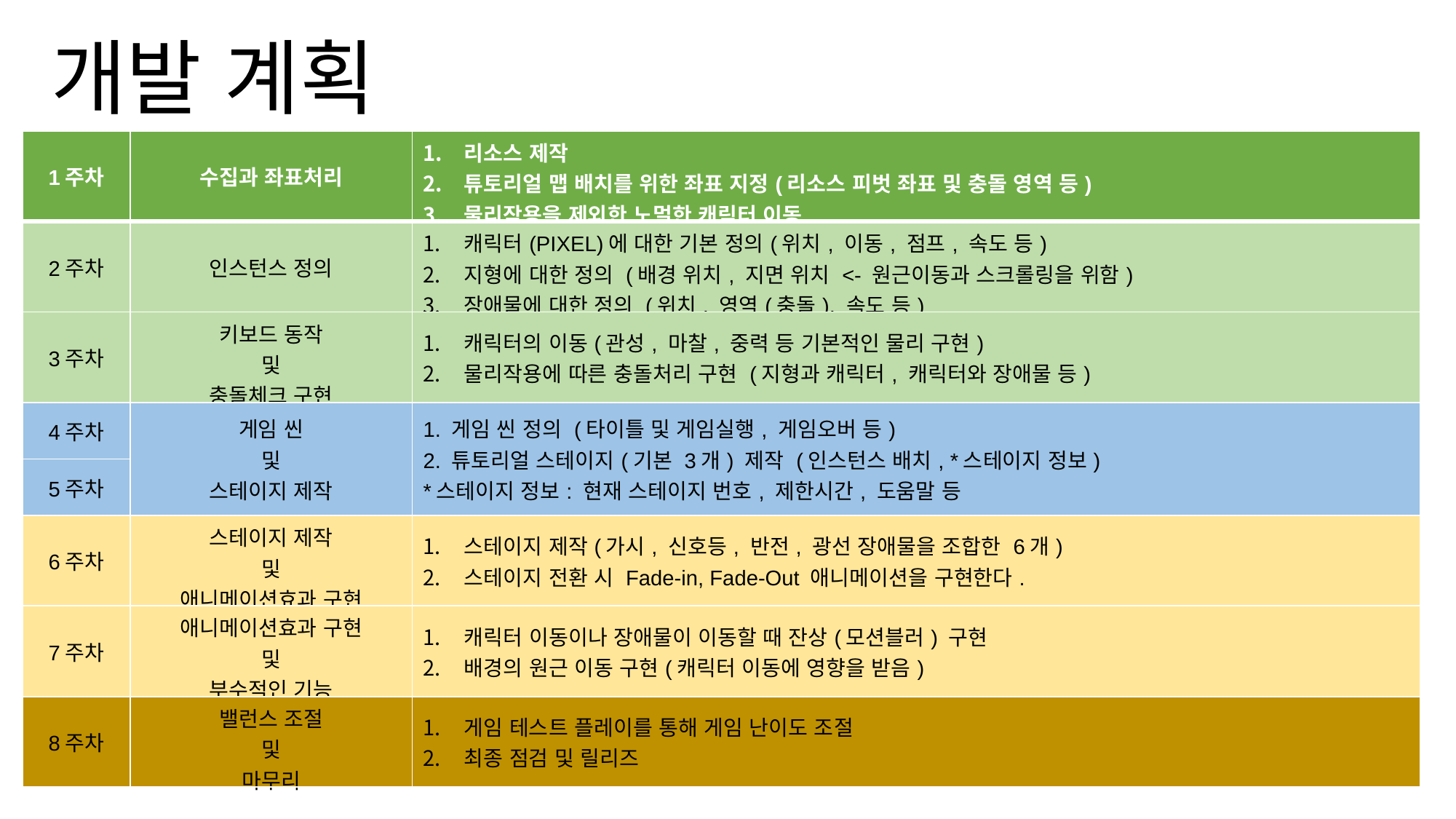

개발 계획
| 1주차 | 수집과 좌표처리 | 리소스 제작 튜토리얼 맵 배치를 위한 좌표 지정(리소스 피벗 좌표 및 충돌 영역 등) 물리작용을 제외한 노멀한 캐릭터 이동 |
| --- | --- | --- |
| 2주차 | 인스턴스 정의 | 캐릭터(PIXEL)에 대한 기본 정의(위치, 이동, 점프, 속도 등) 지형에 대한 정의 (배경 위치, 지면 위치 <- 원근이동과 스크롤링을 위함) 장애물에 대한 정의 (위치, 영역(충돌), 속도 등) |
| 3주차 | 키보드 동작 및 충돌체크 구현 | 캐릭터의 이동(관성, 마찰, 중력 등 기본적인 물리 구현) 물리작용에 따른 충돌처리 구현 (지형과 캐릭터, 캐릭터와 장애물 등) |
| 4주차 | 게임 씬 및 스테이지 제작 | 1. 게임 씬 정의 (타이틀 및 게임실행, 게임오버 등) 2. 튜토리얼 스테이지(기본 3개) 제작 (인스턴스 배치, \*스테이지 정보) \*스테이지 정보: 현재 스테이지 번호, 제한시간, 도움말 등 |
| 5주차 |  |  |
| 6주차 | 스테이지 제작 및 애니메이션효과 구현 | 스테이지 제작(가시, 신호등, 반전, 광선 장애물을 조합한 6개) 스테이지 전환 시 Fade-in, Fade-Out 애니메이션을 구현한다. |
| 7주차 | 애니메이션효과 구현 및 부수적인 기능 | 캐릭터 이동이나 장애물이 이동할 때 잔상(모션블러) 구현 배경의 원근 이동 구현(캐릭터 이동에 영향을 받음) |
| 8주차 | 밸런스 조절 및 마무리 | 게임 테스트 플레이를 통해 게임 난이도 조절 최종 점검 및 릴리즈 |